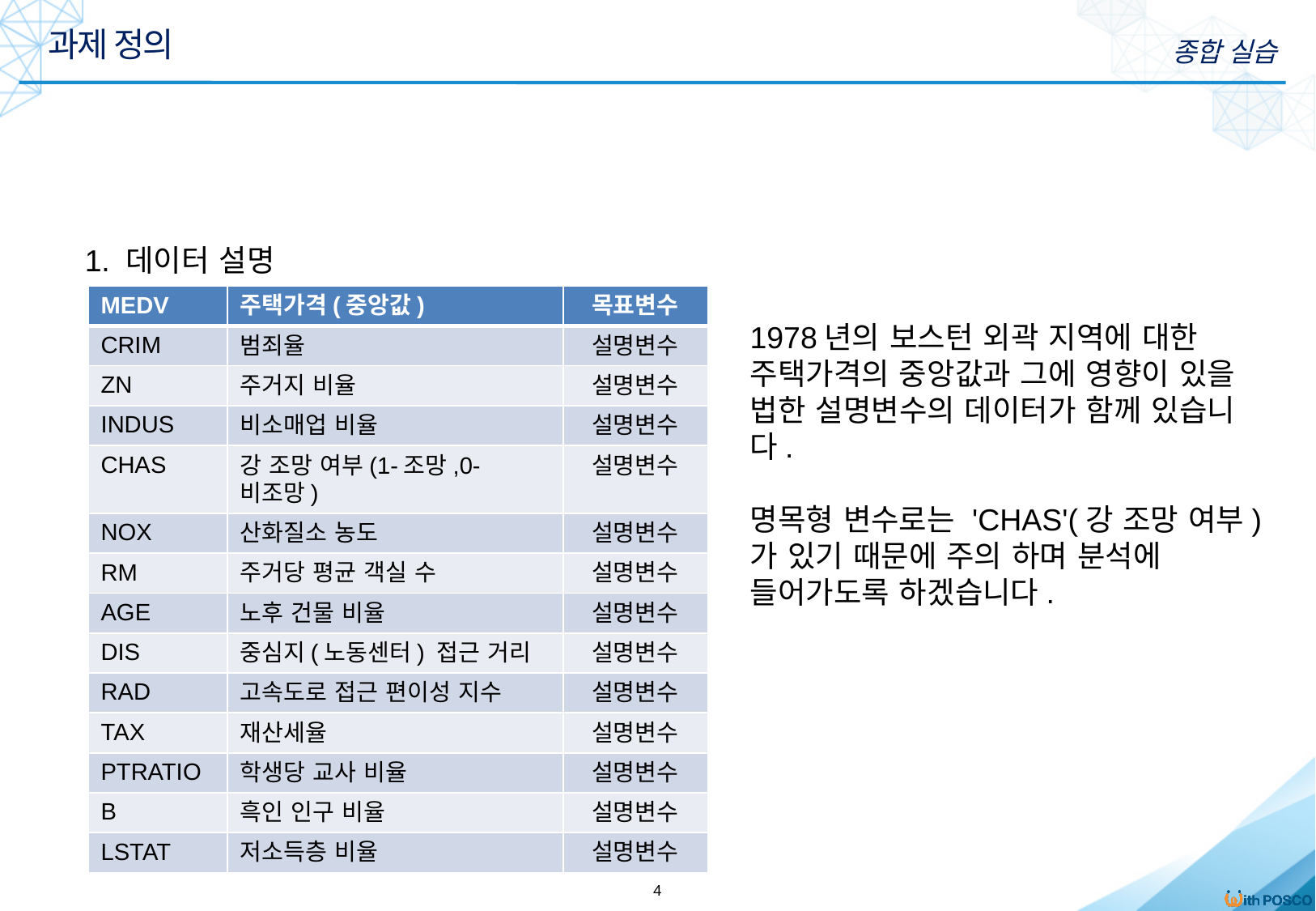

과제 정의
종합 실습
1. 데이터 설명

| MEDV | 주택가격(중앙값) | 목표변수 |
| --- | --- | --- |
| CRIM | 범죄율 | 설명변수 |
| ZN | 주거지 비율 | 설명변수 |
| INDUS | 비소매업 비율 | 설명변수 |
| CHAS | 강 조망 여부(1-조망,0-비조망) | 설명변수 |
| NOX | 산화질소 농도 | 설명변수 |
| RM | 주거당 평균 객실 수 | 설명변수 |
| AGE | 노후 건물 비율 | 설명변수 |
| DIS | 중심지(노동센터) 접근 거리 | 설명변수 |
| RAD | 고속도로 접근 편이성 지수 | 설명변수 |
| TAX | 재산세율 | 설명변수 |
| PTRATIO | 학생당 교사 비율 | 설명변수 |
| B | 흑인 인구 비율 | 설명변수 |
| LSTAT | 저소득층 비율 | 설명변수 |
1978년의 보스턴 외곽 지역에 대한
주택가격의 중앙값과 그에 영향이 있을 법한 설명변수의 데이터가 함께 있습니다.

명목형 변수로는 'CHAS'(강 조망 여부)가 있기 때문에 주의 하며 분석에 들어가도록 하겠습니다.